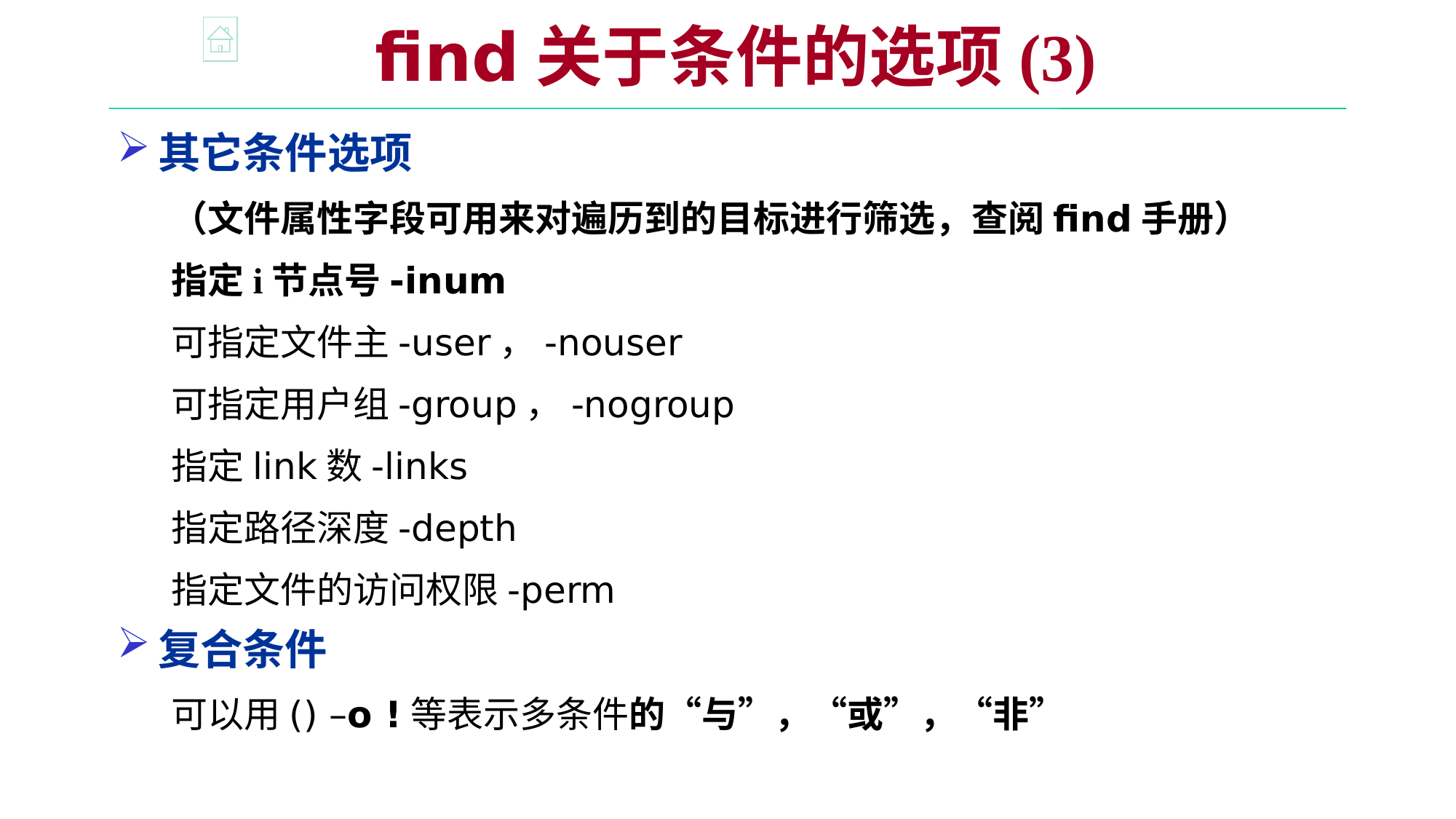

find关于条件的选项(3)

其它条件选项
（文件属性字段可用来对遍历到的目标进行筛选，查阅find手册）
指定i节点号-inum
可指定文件主-user，-nouser
可指定用户组-group，-nogroup
指定link数-links
指定路径深度-depth
指定文件的访问权限-perm
复合条件
可以用() –o !等表示多条件的“与”，“或”，“非”